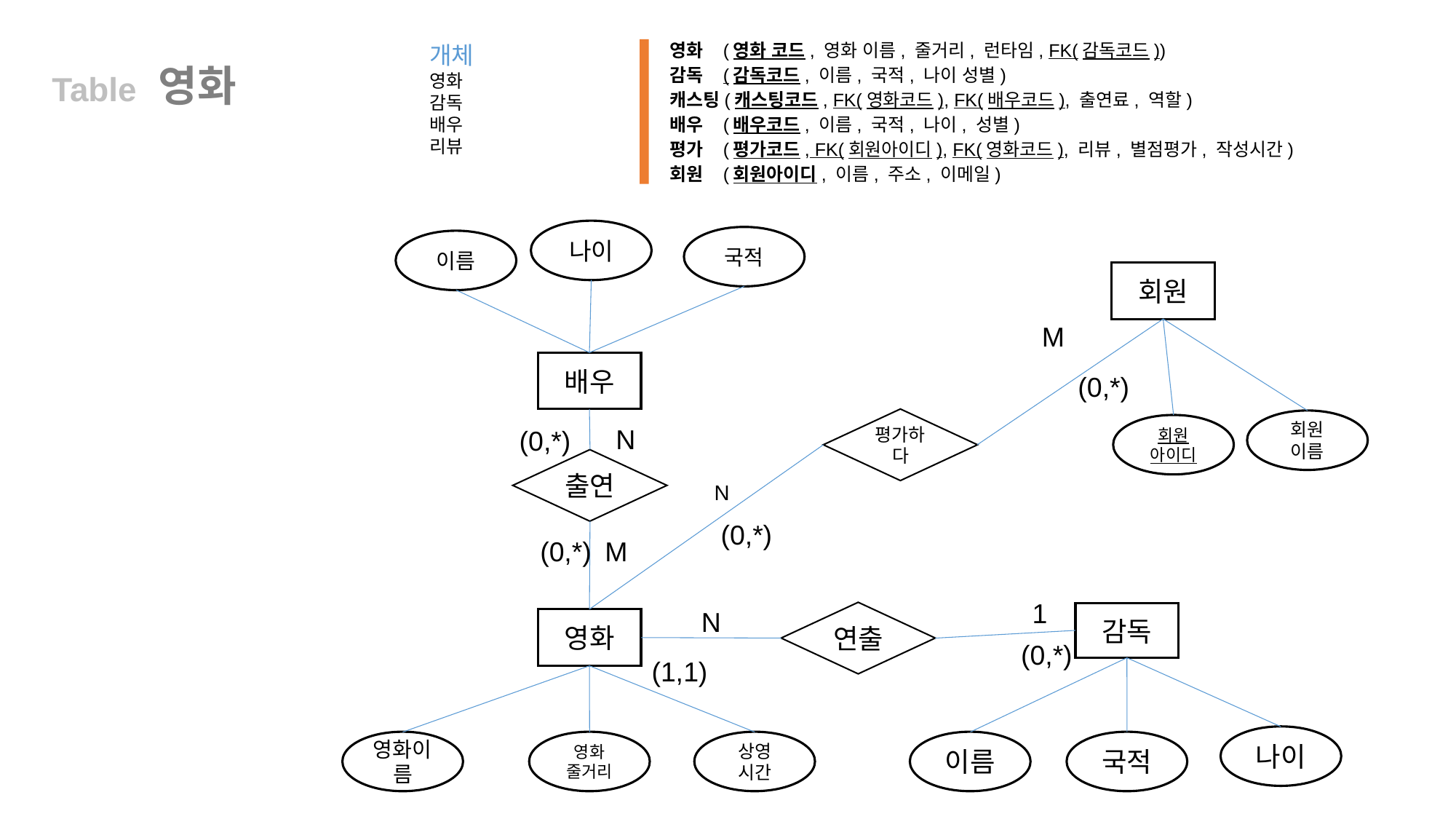

영화   (영화 코드, 영화 이름, 줄거리, 런타임, FK(감독코드))
감독   (감독코드, 이름, 국적, 나이 성별)
캐스팅(캐스팅코드, FK(영화코드), FK(배우코드), 출연료, 역할)
배우   (배우코드, 이름, 국적, 나이, 성별)
평가   (평가코드, FK(회원아이디), FK(영화코드), 리뷰, 별점평가, 작성시간)
회원   (회원아이디, 이름, 주소, 이메일)

개체
영화
감독
배우
리뷰

나이
국적
이름
회원
M
배우
(0,*)
평가하다
회원 이름
회원 아이디
N
(0,*)
출연
N
(0,*)
(0,*)
M
1
N
연출
감독
영화
(0,*)
(1,1)
나이
영화이름
영화 줄거리
상영 시간
이름
국적
Table 영화